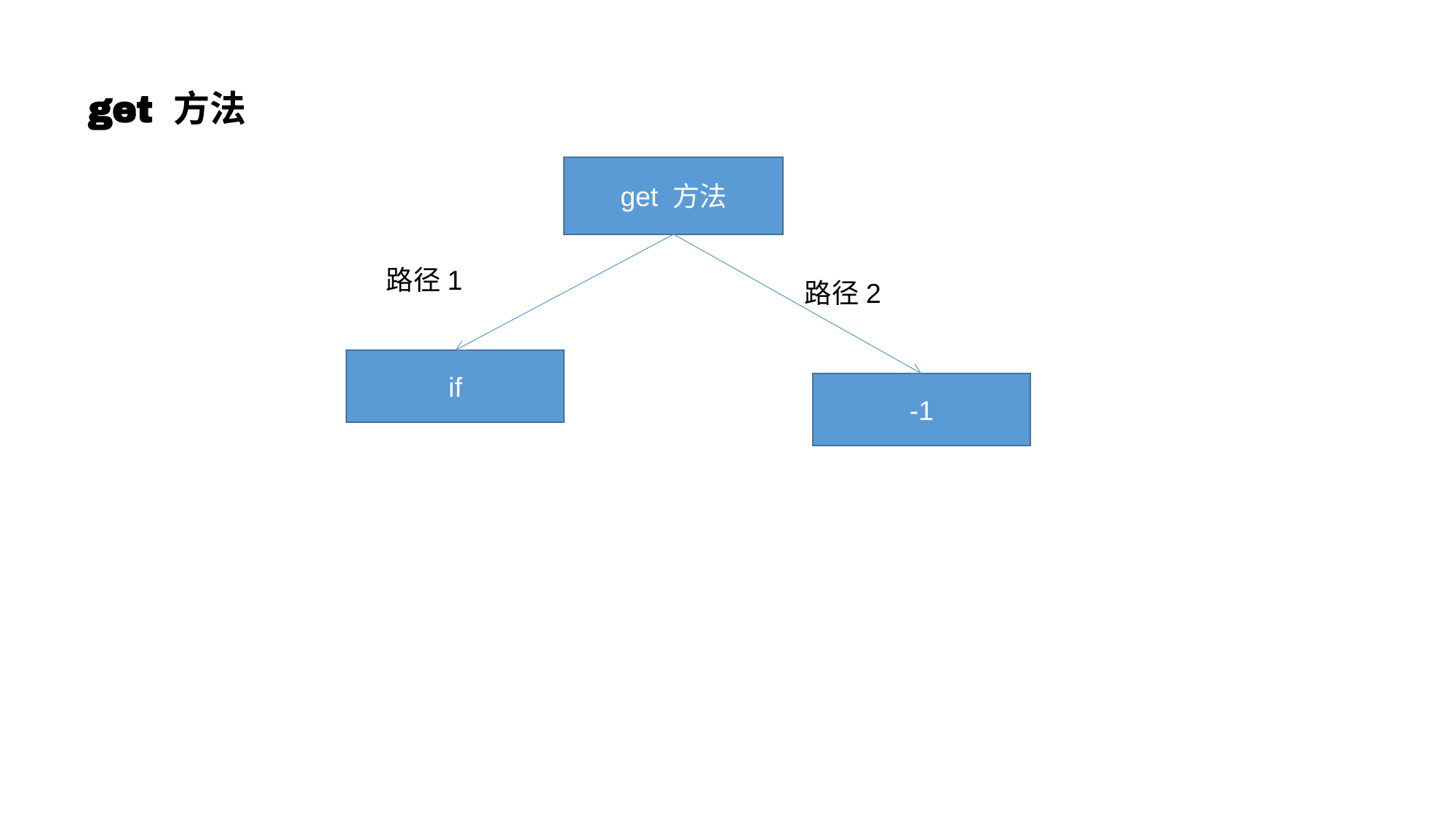

# get 方法
get 方法
路径1
路径2
if
-1